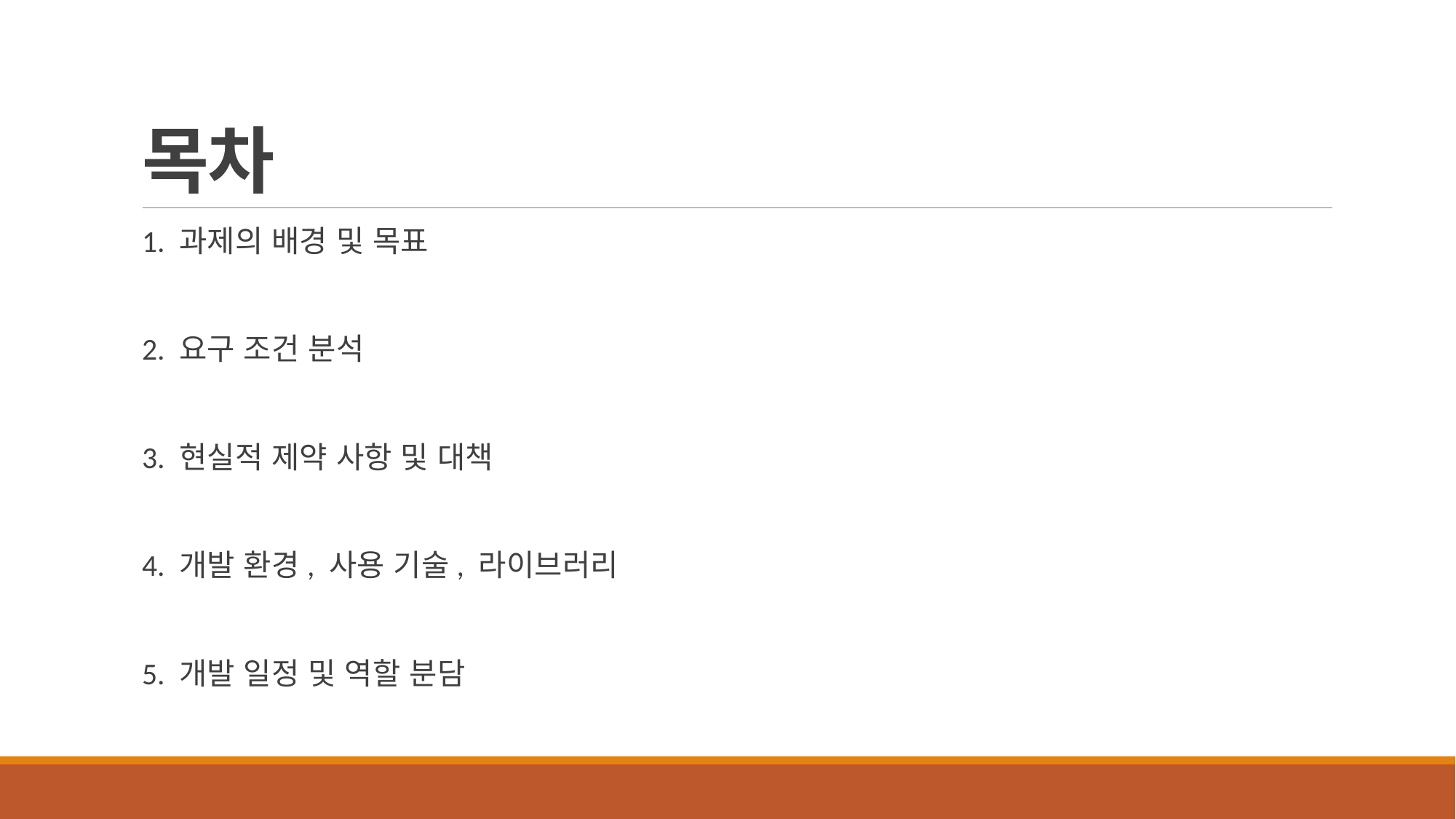

# 목차
1. 과제의 배경 및 목표

2. 요구 조건 분석

3. 현실적 제약 사항 및 대책

4. 개발 환경, 사용 기술, 라이브러리

5. 개발 일정 및 역할 분담